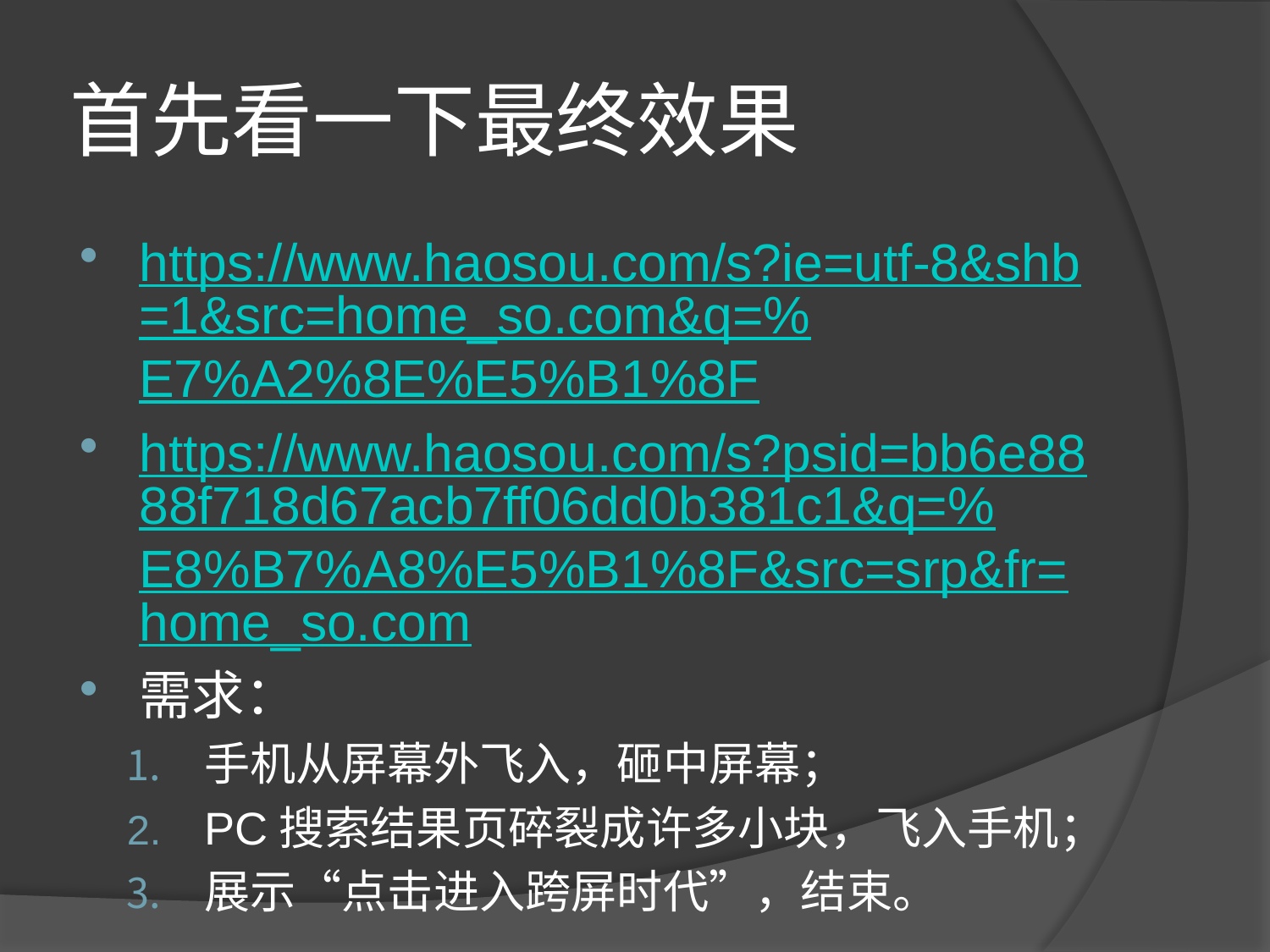

# 首先看一下最终效果
https://www.haosou.com/s?ie=utf-8&shb=1&src=home_so.com&q=%E7%A2%8E%E5%B1%8F
https://www.haosou.com/s?psid=bb6e8888f718d67acb7ff06dd0b381c1&q=%E8%B7%A8%E5%B1%8F&src=srp&fr=home_so.com
需求：
手机从屏幕外飞入，砸中屏幕；
PC搜索结果页碎裂成许多小块，飞入手机；
展示“点击进入跨屏时代”，结束。